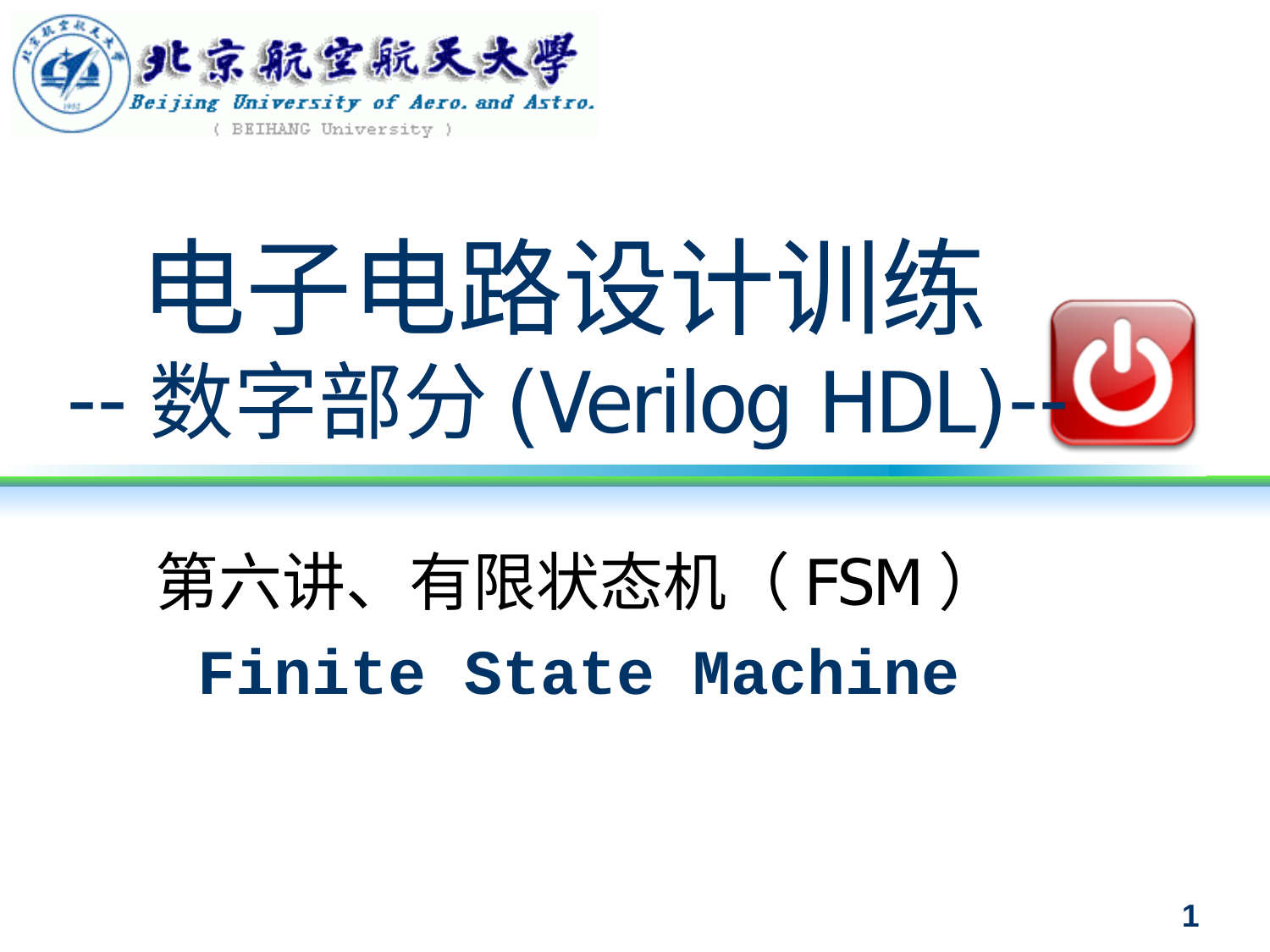

电子电路设计训练
--数字部分(Verilog HDL)--
第六讲、有限状态机（FSM）
Finite State Machine
1